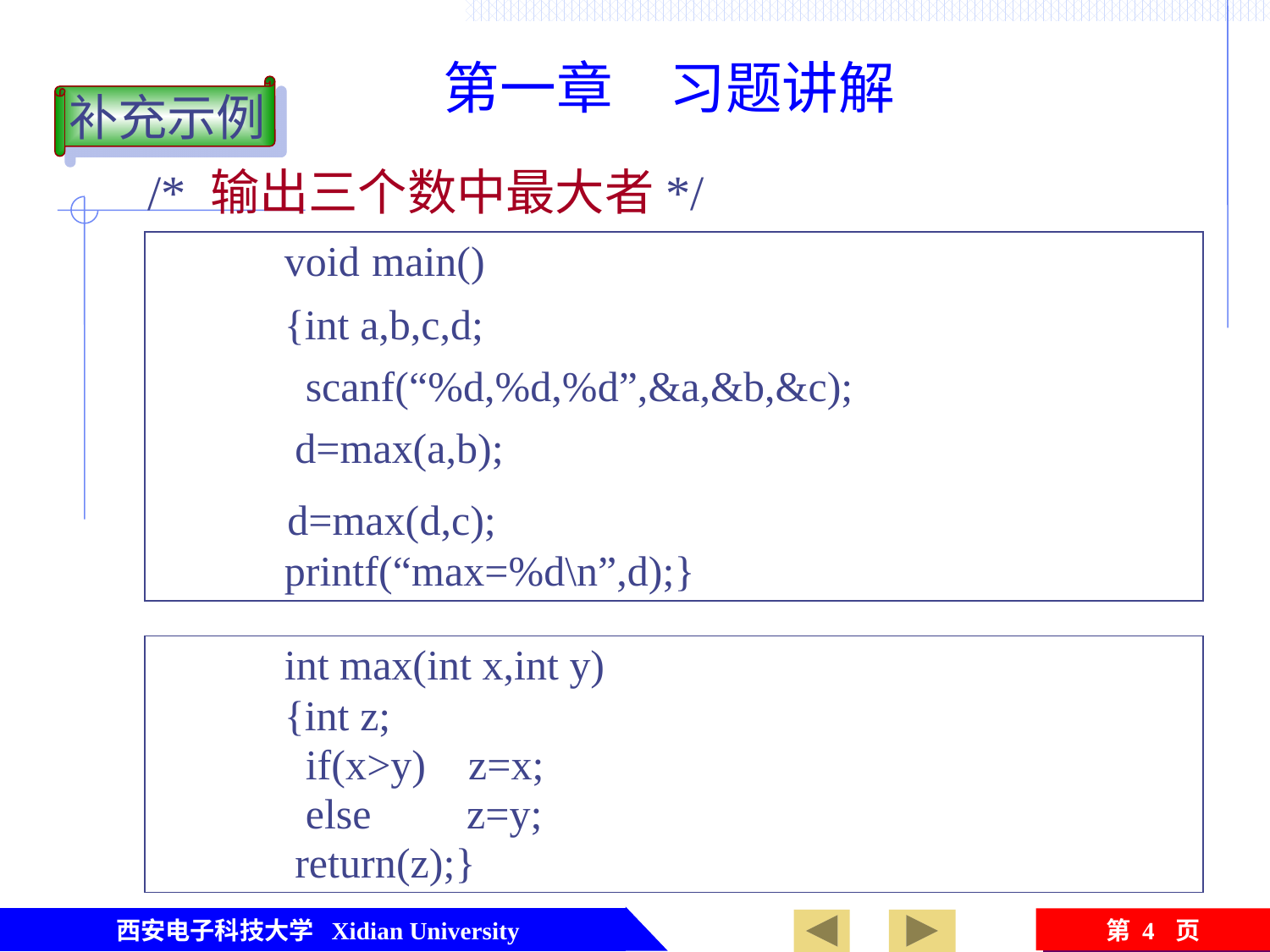

第一章　习题讲解
补充示例
/* 输出三个数中最大者*/
	void main()
	{int a,b,c,d;
              scanf(“%d,%d,%d”,&a,&b,&c);
	 d=max(a,b);

            printf(“max=%d\n”,d);}
d=max(d,c);
	int max(int x,int y)
	{int z;
              if(x>y)    z=x;
              else         z=y;
             return(z);}

西安电子科技大学  Xidian University
第 4 页